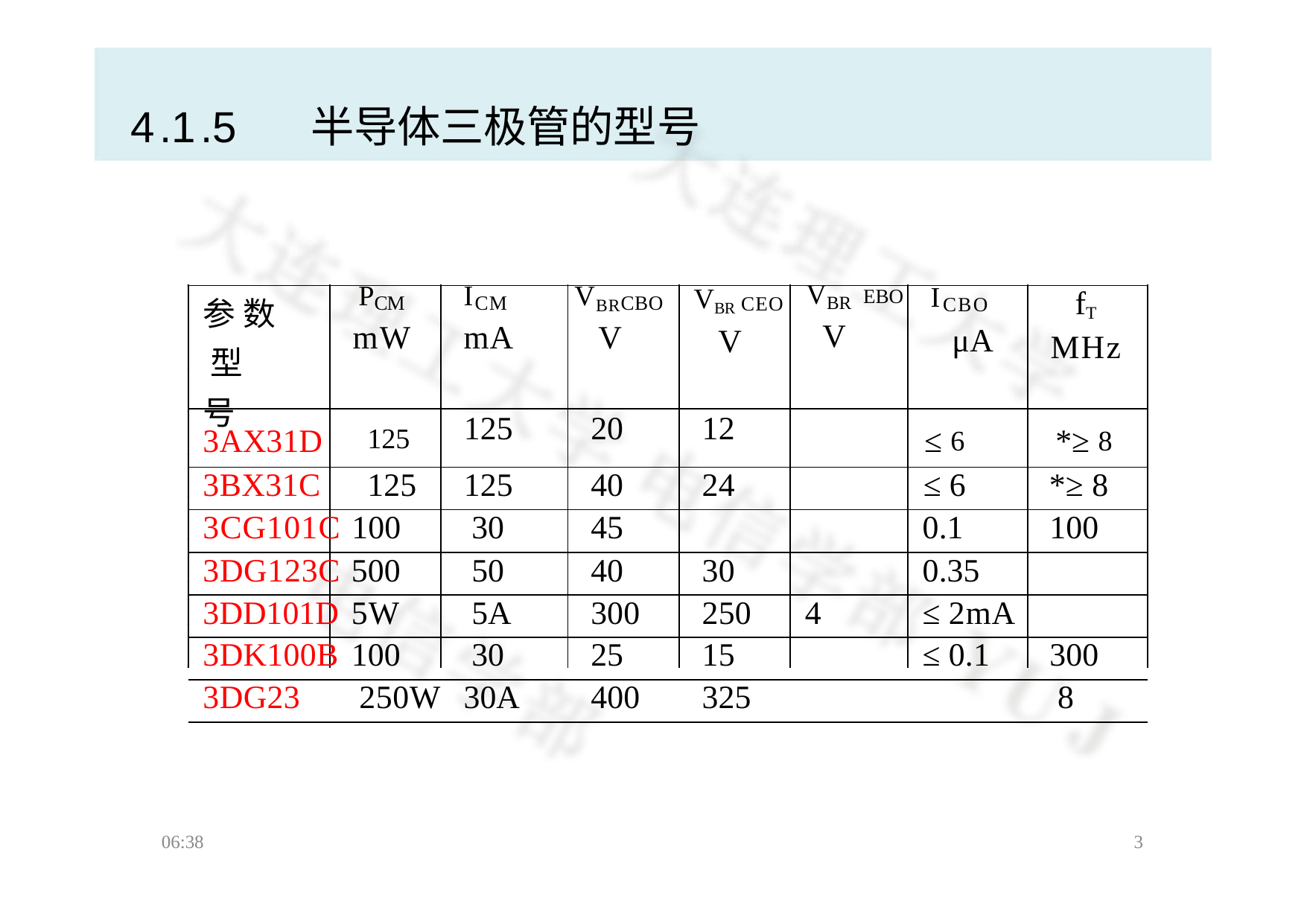

# 4.1.5	半导体三极管的型号

| 参 数 型 号 | PCM mW | ICM mA | VBRCBO V | VBR CEO V | VBR V | EBO | ICBO μA | fT |
| --- | --- | --- | --- | --- | --- | --- | --- | --- |
| 3AX31D 125 |  | 125 | 20 | 12 |  | ≤ 6 |  | \*≥ 8 |
| 3BX31C 125 |  | 125 | 40 | 24 |  | ≤ 6 |  | \*≥ 8 |
| 3CG101C 100 |  | 30 | 45 |  |  | 0.1 |  | 100 |
| 3DG123C 500 |  | 50 | 40 | 30 |  | 0.35 |  |  |
| 3DD101D 5W |  | 5A | 300 | 250 | 4 | ≤ 2mA |  |  |
| 3DK100B 100 |  | 30 | 25 | 15 |  | ≤ 0.1 |  | 300 |
| 3DG23 250W |  | 30A | 400 | 325 |  |  |  | 8 |

MHz

06:38
3